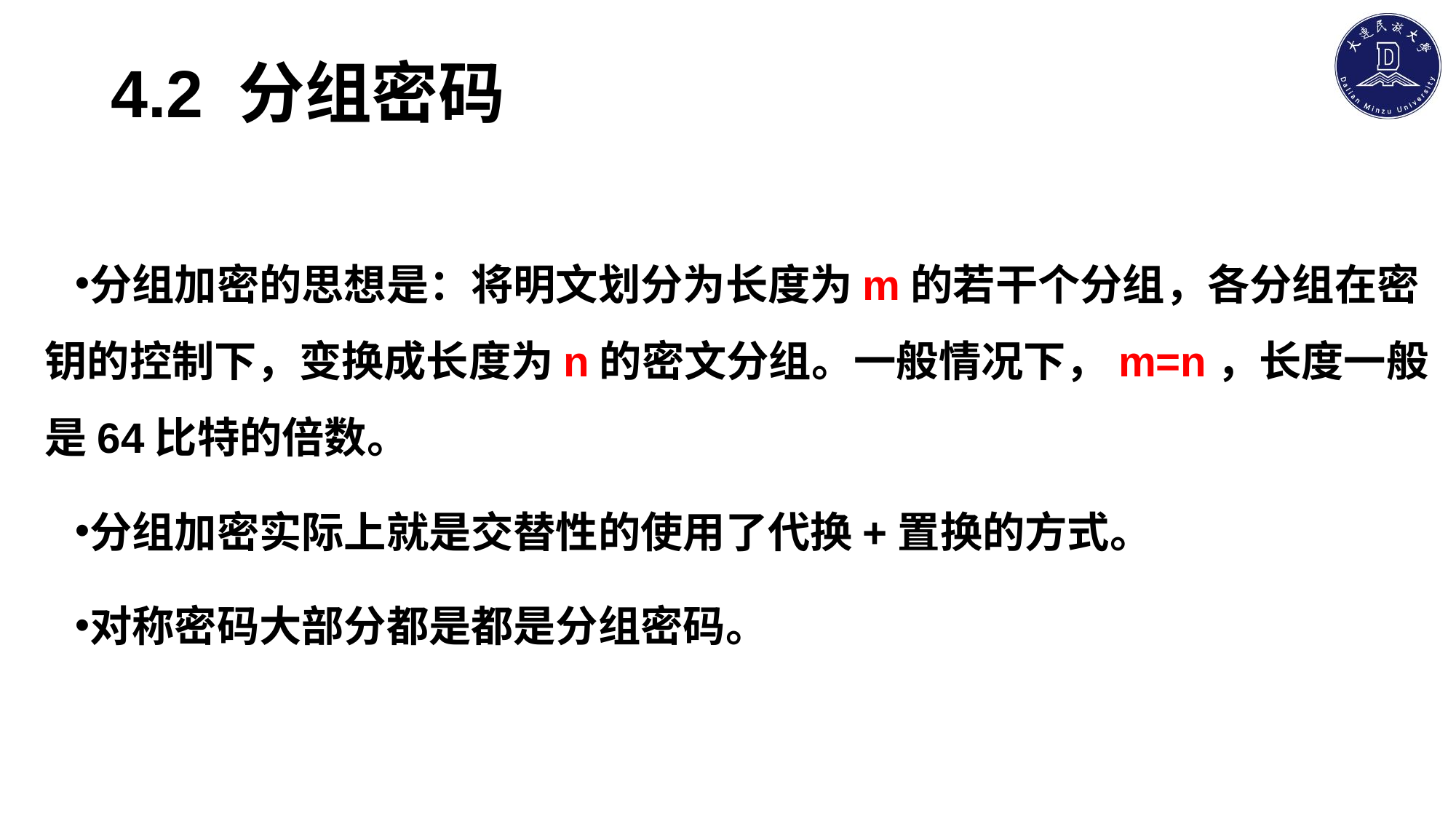

# 4.2 分组密码
分组加密的思想是：将明文划分为长度为m的若干个分组，各分组在密钥的控制下，变换成长度为n的密文分组。一般情况下，m=n，长度一般是64比特的倍数。
分组加密实际上就是交替性的使用了代换+置换的方式。
对称密码大部分都是都是分组密码。